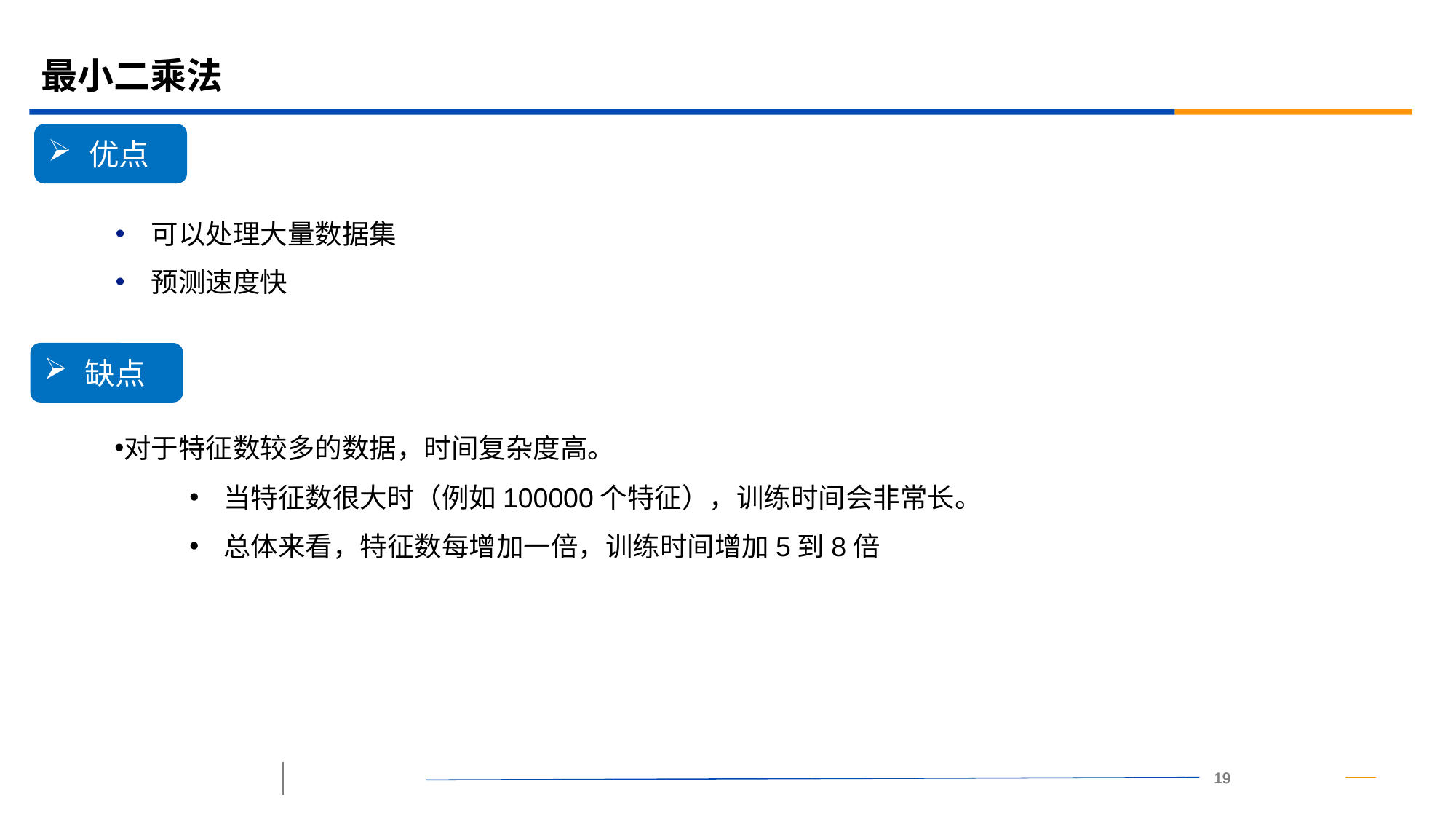

# 最小二乘法
优点
可以处理大量数据集
预测速度快
缺点
对于特征数较多的数据，时间复杂度高。
当特征数很大时（例如100000个特征），训练时间会非常长。
总体来看，特征数每增加一倍，训练时间增加5到8倍